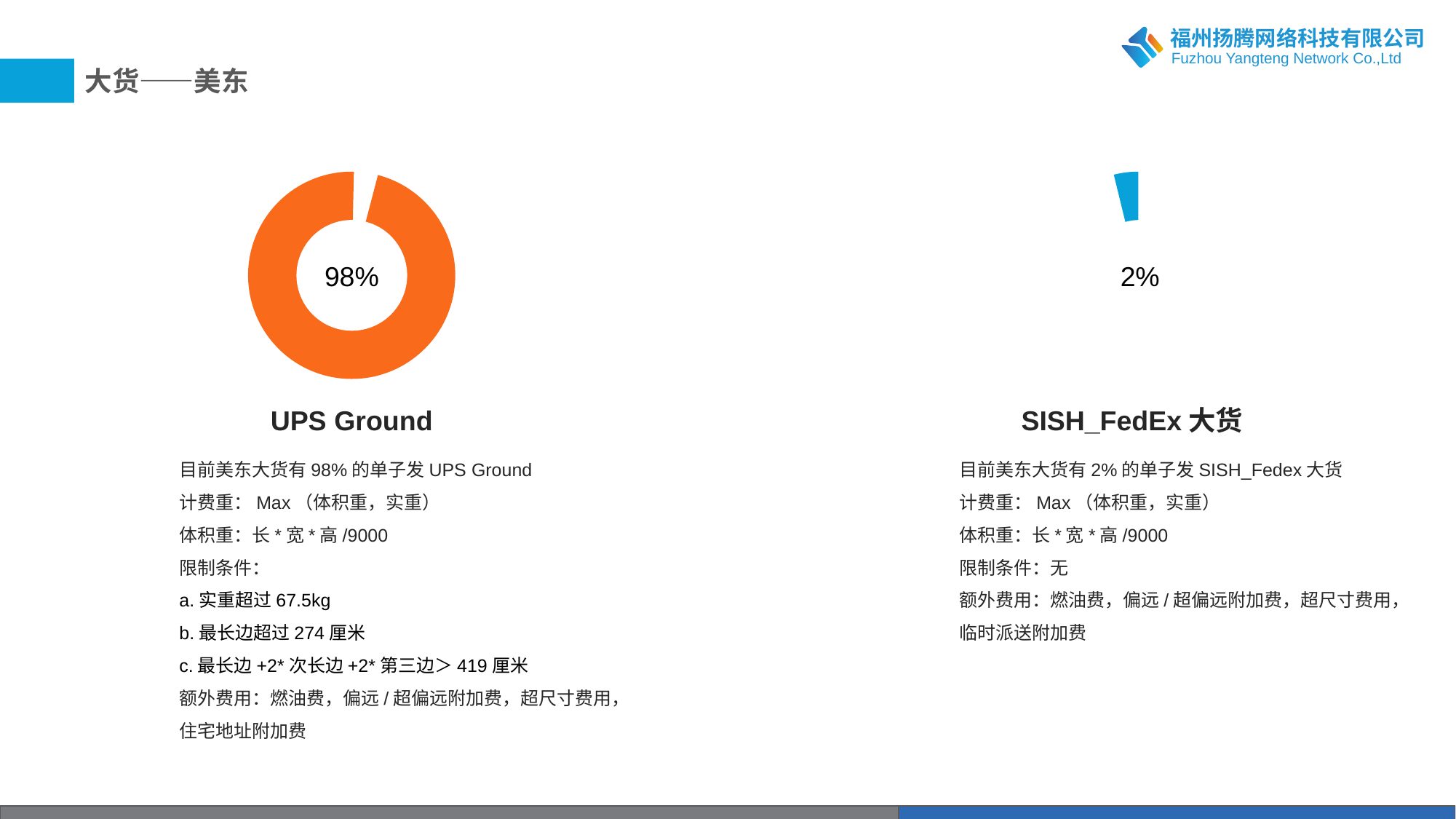

大货——美东

98%
2%
UPS Ground
SISH_FedEx大货
目前美东大货有98%的单子发UPS Ground
计费重：Max（体积重，实重）
体积重：长*宽*高/9000
限制条件：
a.实重超过67.5kg
b.最长边超过274厘米
c.最长边+2*次长边+2*第三边＞419厘米
额外费用：燃油费，偏远/超偏远附加费，超尺寸费用，
住宅地址附加费
目前美东大货有2%的单子发SISH_Fedex大货
计费重：Max（体积重，实重）
体积重：长*宽*高/9000
限制条件：无
额外费用：燃油费，偏远/超偏远附加费，超尺寸费用，临时派送附加费